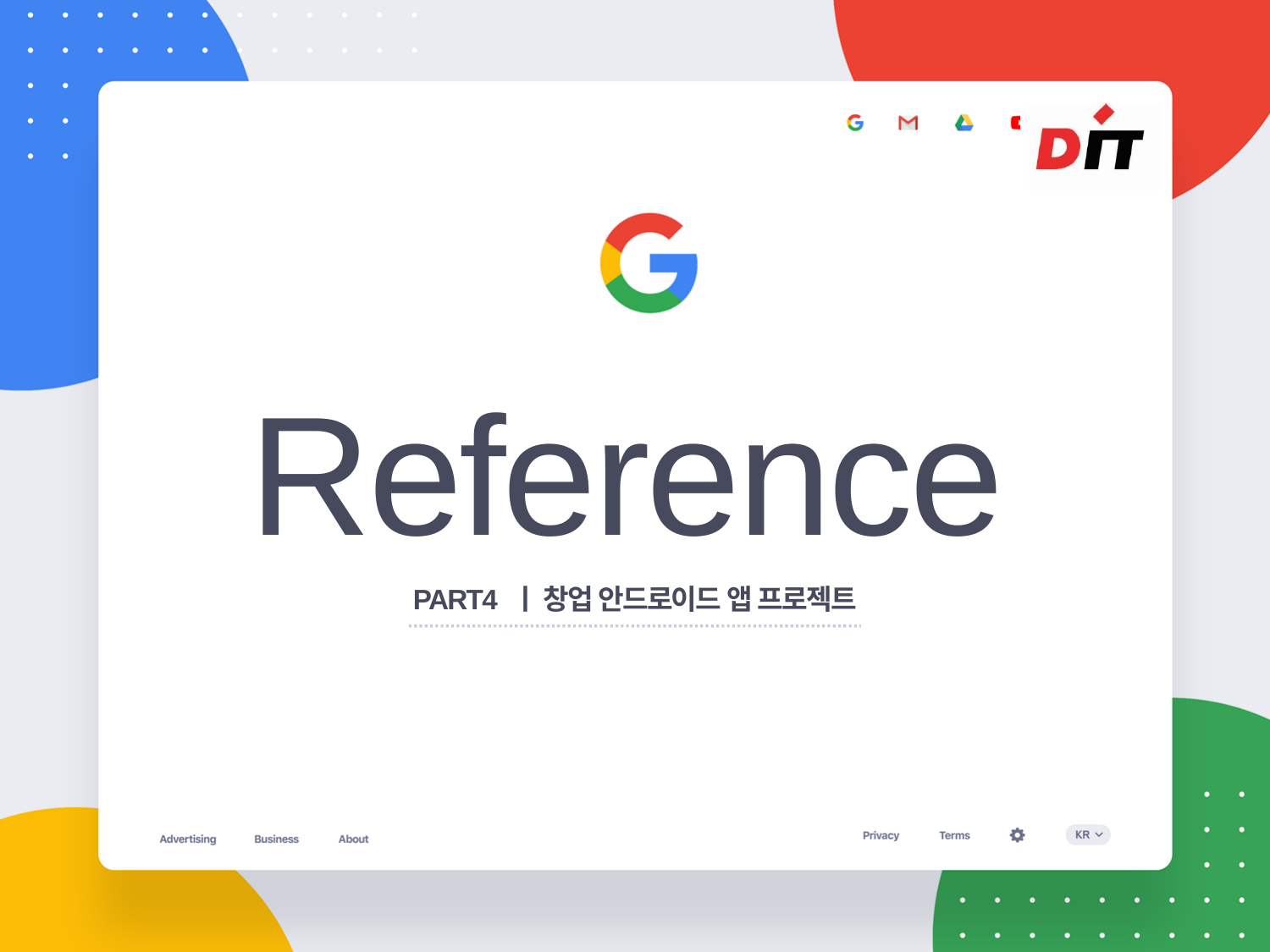

Reference

PART4 ㅣ 창업 안드로이드 앱 프로젝트